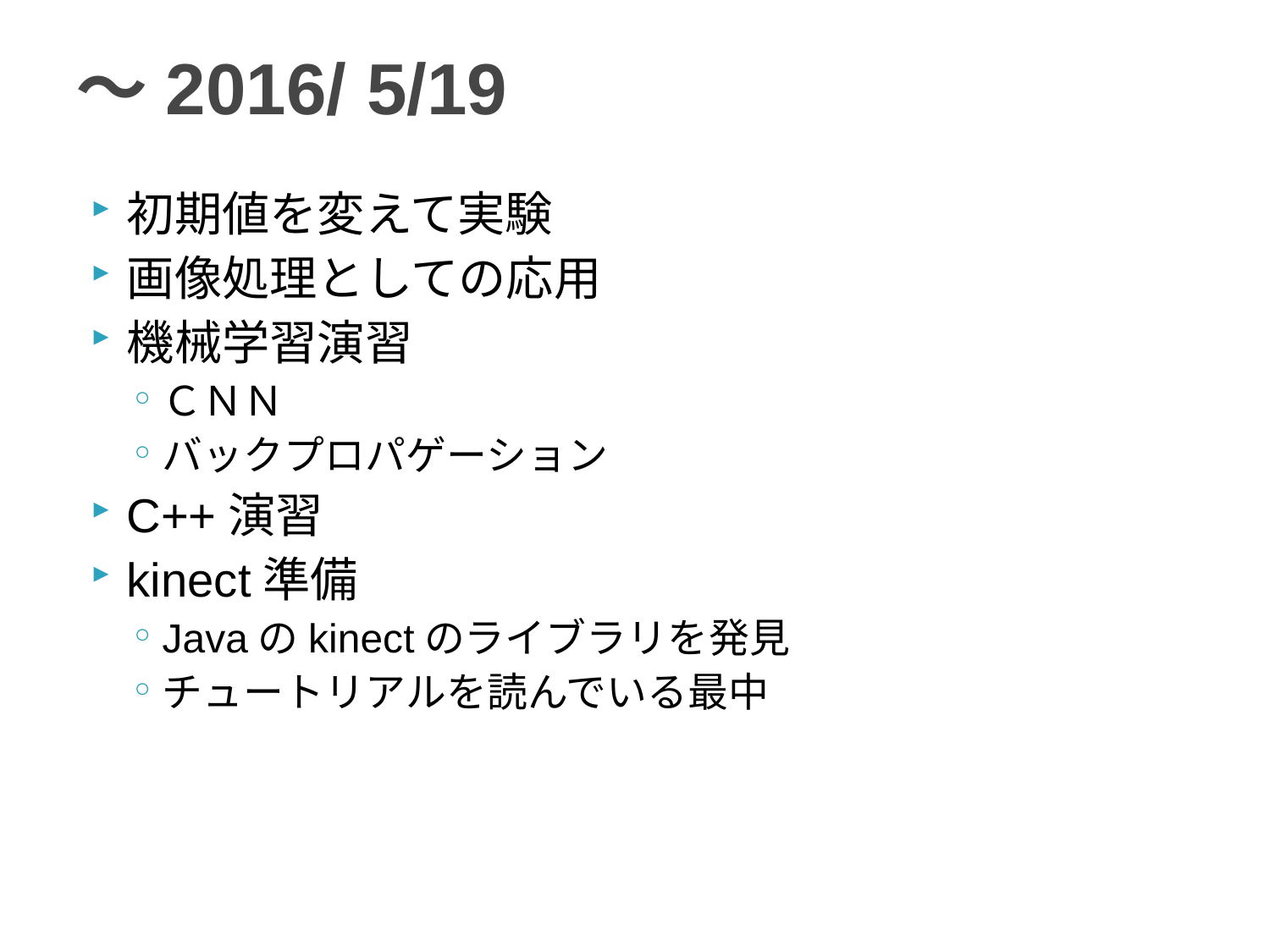

# ～2016/ 5/19
初期値を変えて実験
画像処理としての応用
機械学習演習
ＣＮＮ
バックプロパゲーション
C++演習
kinect準備
Javaのkinectのライブラリを発見
チュートリアルを読んでいる最中